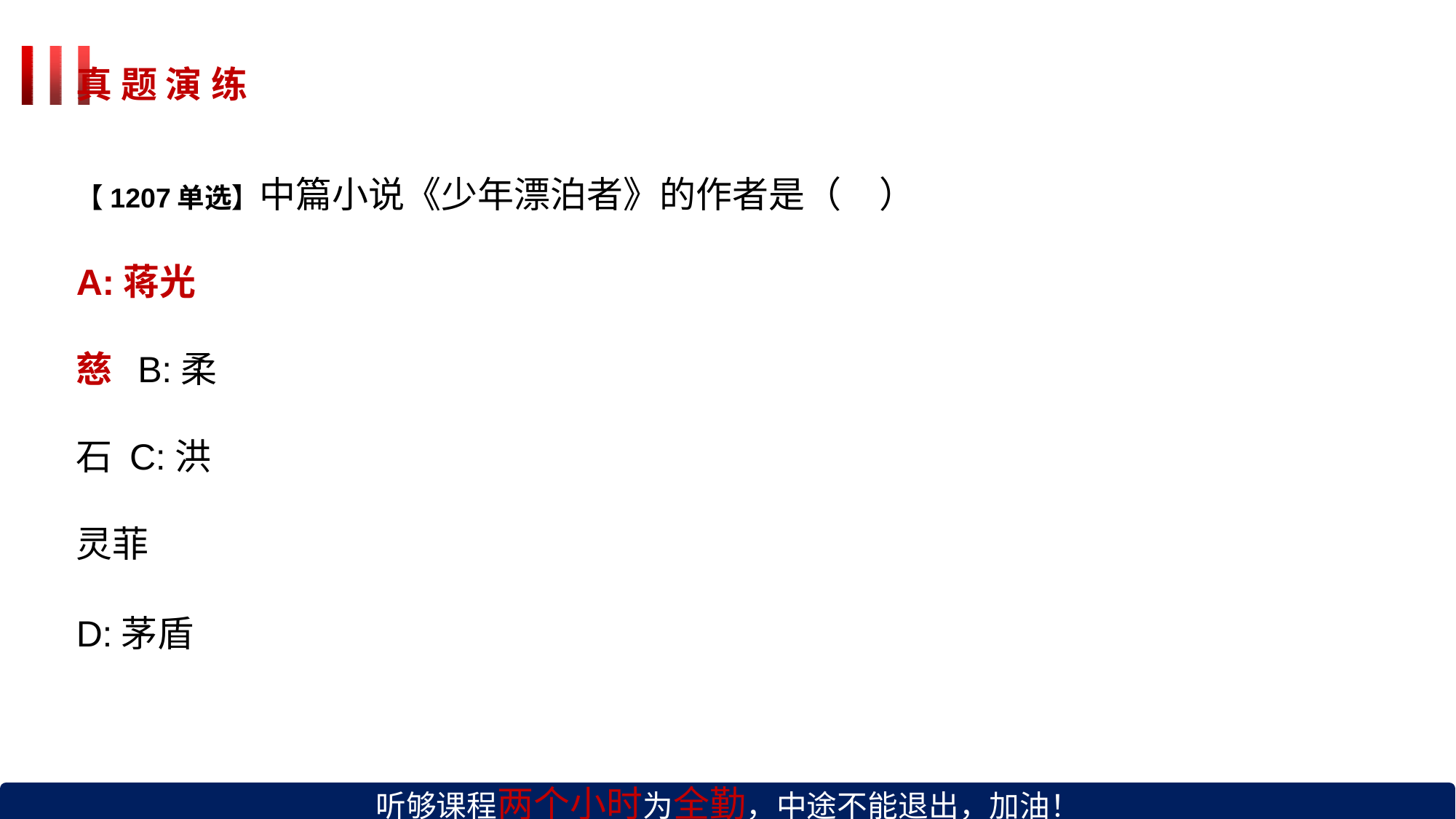

真 题 演 练

【1207单选】中篇小说《少年漂泊者》的作者是（	）
A:蒋光慈  B:柔石 C:洪灵菲

D:茅盾

听够课程两个小时为全勤，中途不能退出，加油！